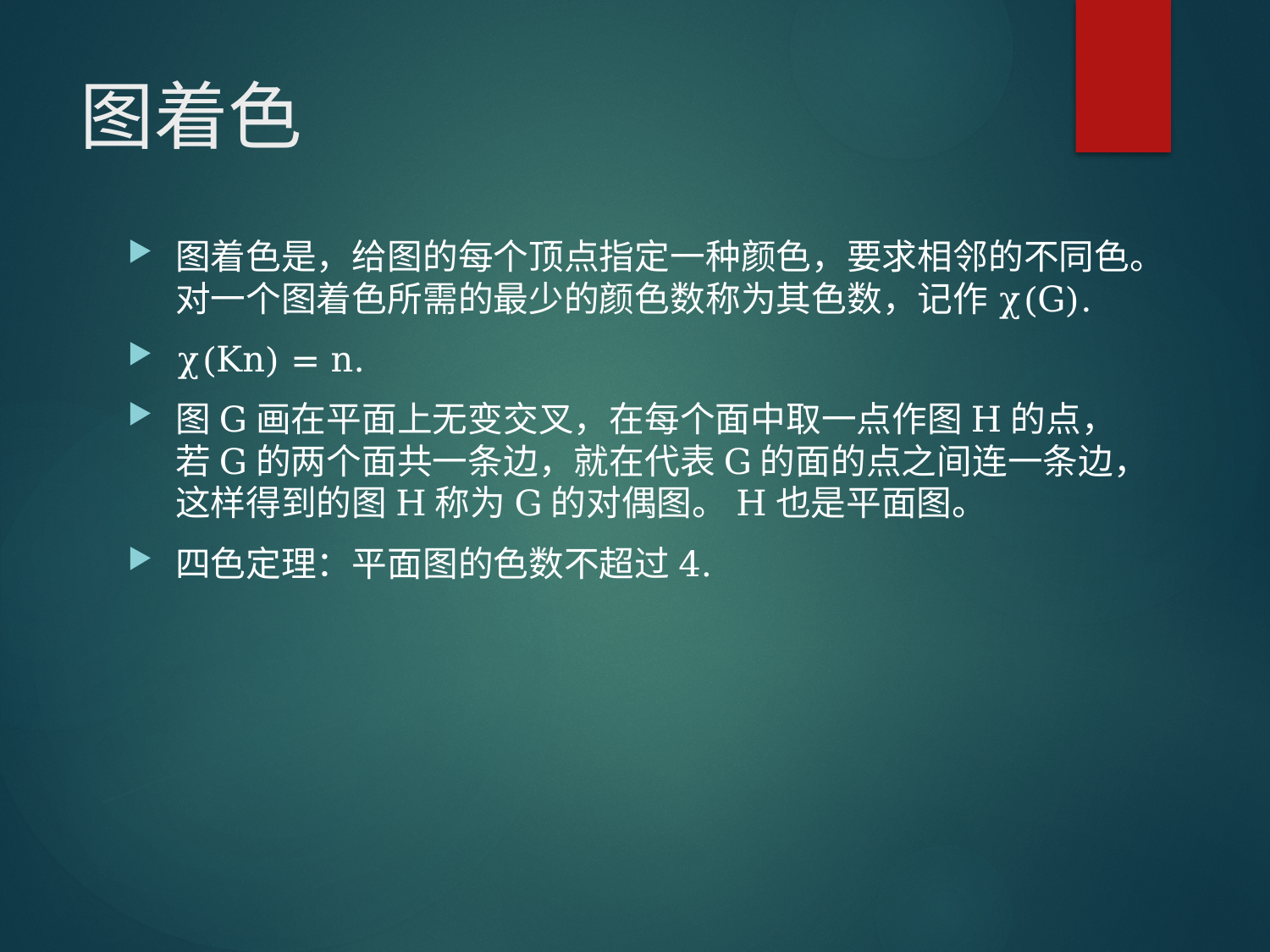

# 图着色
图着色是，给图的每个顶点指定一种颜色，要求相邻的不同色。对一个图着色所需的最少的颜色数称为其色数，记作χ(G).
χ(Kn) = n.
图G画在平面上无变交叉，在每个面中取一点作图H的点，若G的两个面共一条边，就在代表G的面的点之间连一条边，这样得到的图H称为G的对偶图。H也是平面图。
四色定理：平面图的色数不超过4.